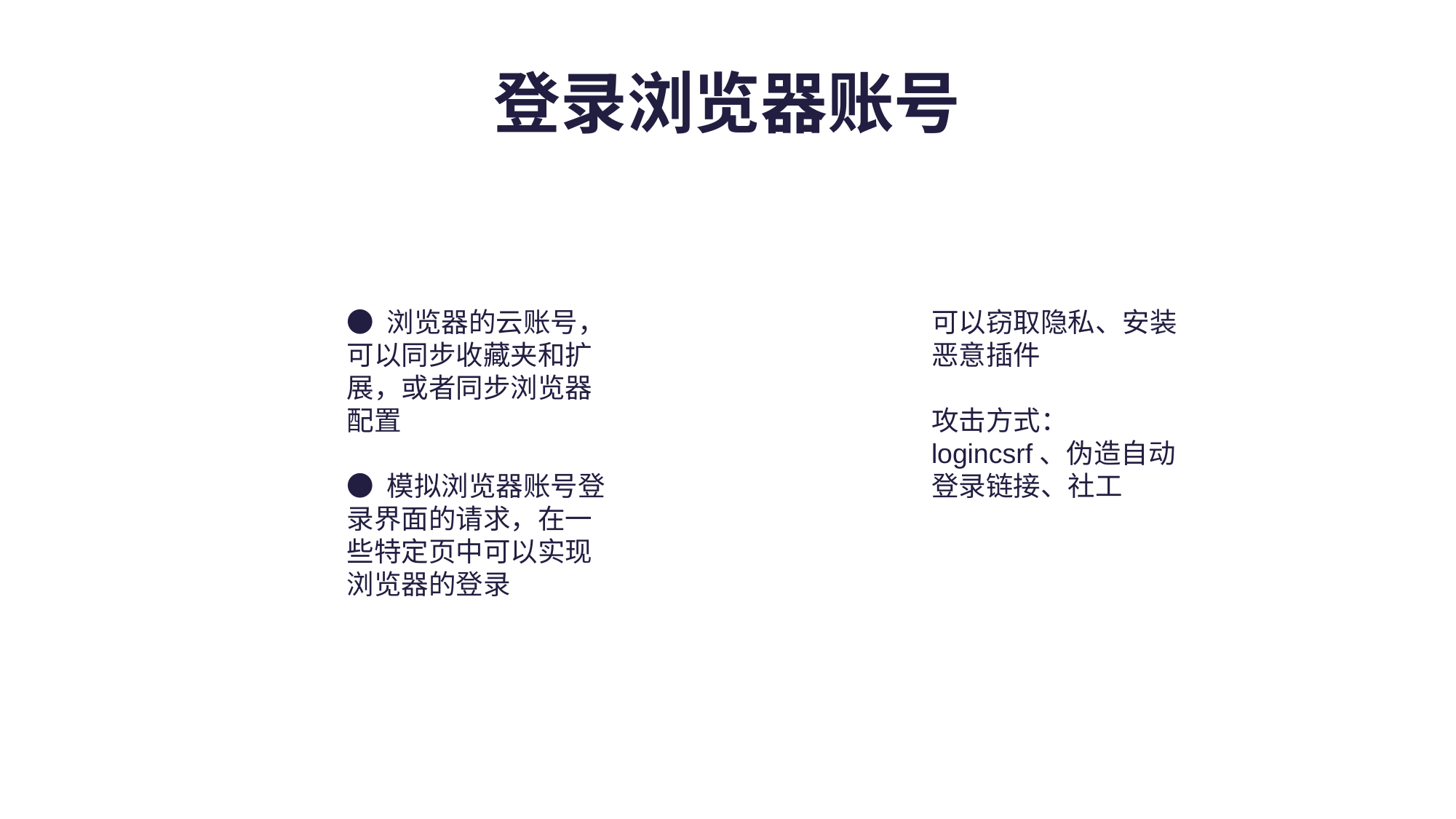

# 登录浏览器账号
● 浏览器的云账号，可以同步收藏夹和扩展，或者同步浏览器配置

● 模拟浏览器账号登录界面的请求，在一些特定页中可以实现浏览器的登录

可以窃取隐私、安装恶意插件

攻击方式：logincsrf、伪造自动登录链接、社工